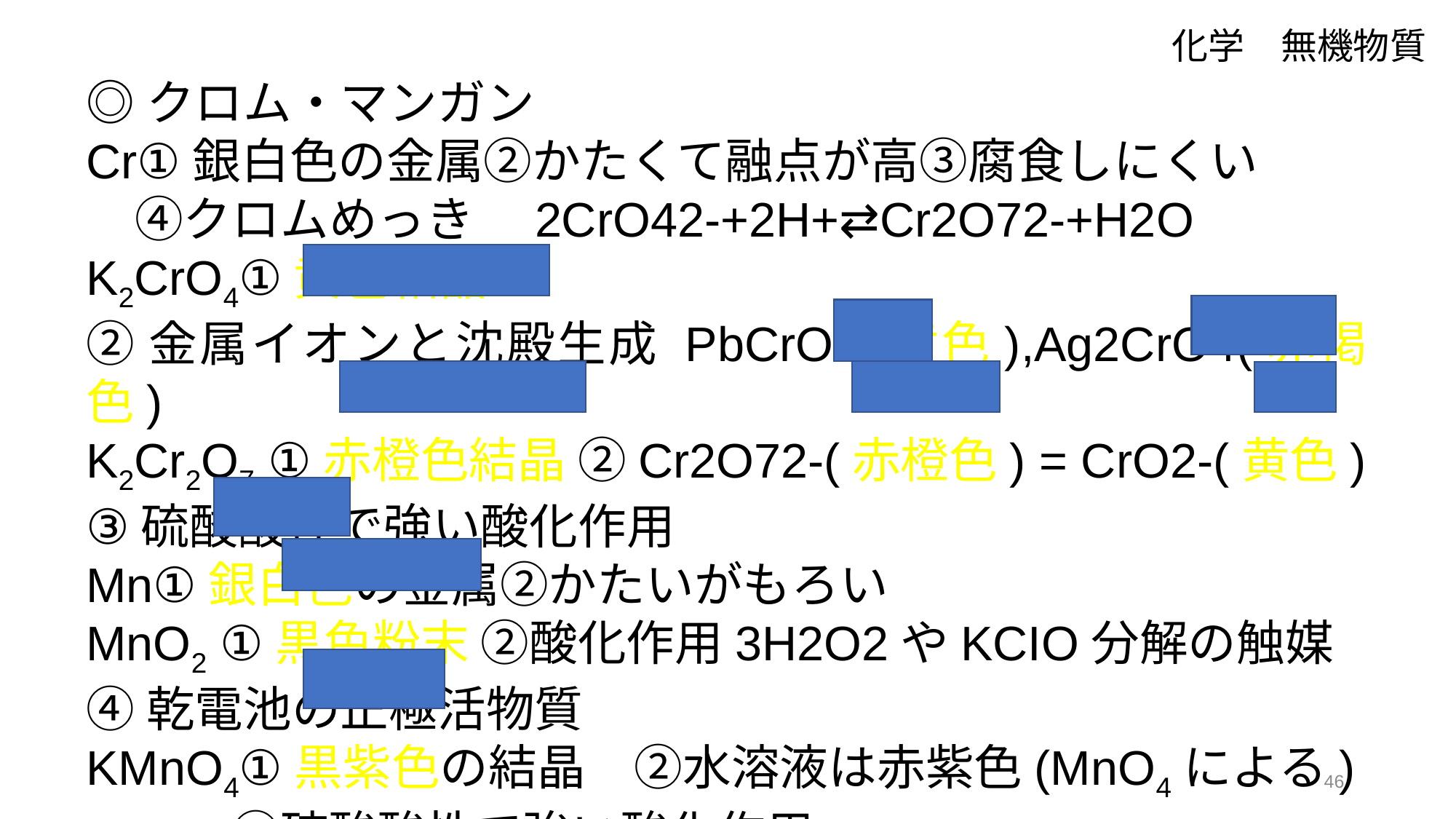

化学　無機物質
◎クロム・マンガン
Cr①銀白色の金属②かたくて融点が高③腐食しにくい
　➃クロムめっき　2CrO42-+2H+⇄Cr2O72-+H2O
K2CrO4①黄色結晶
②金属イオンと沈殿生成 PbCrO4(黄色),Ag2CrO4(赤褐色)
K2Cr2O7 ①赤橙色結晶 ②Cr2O72-(赤橙色) = CrO2-(黄色) ③硫酸酸性で強い酸化作用
Mn①銀白色の金属②かたいがもろい
MnO2 ①黒色粉末 ②酸化作用3H2O2やKCIO分解の触媒
➃乾電池の正極活物質
KMnO4①黒紫色の結晶　②水溶液は赤紫色(MnO4による)
　　　③硫酸酸性で強い酸化作用

46